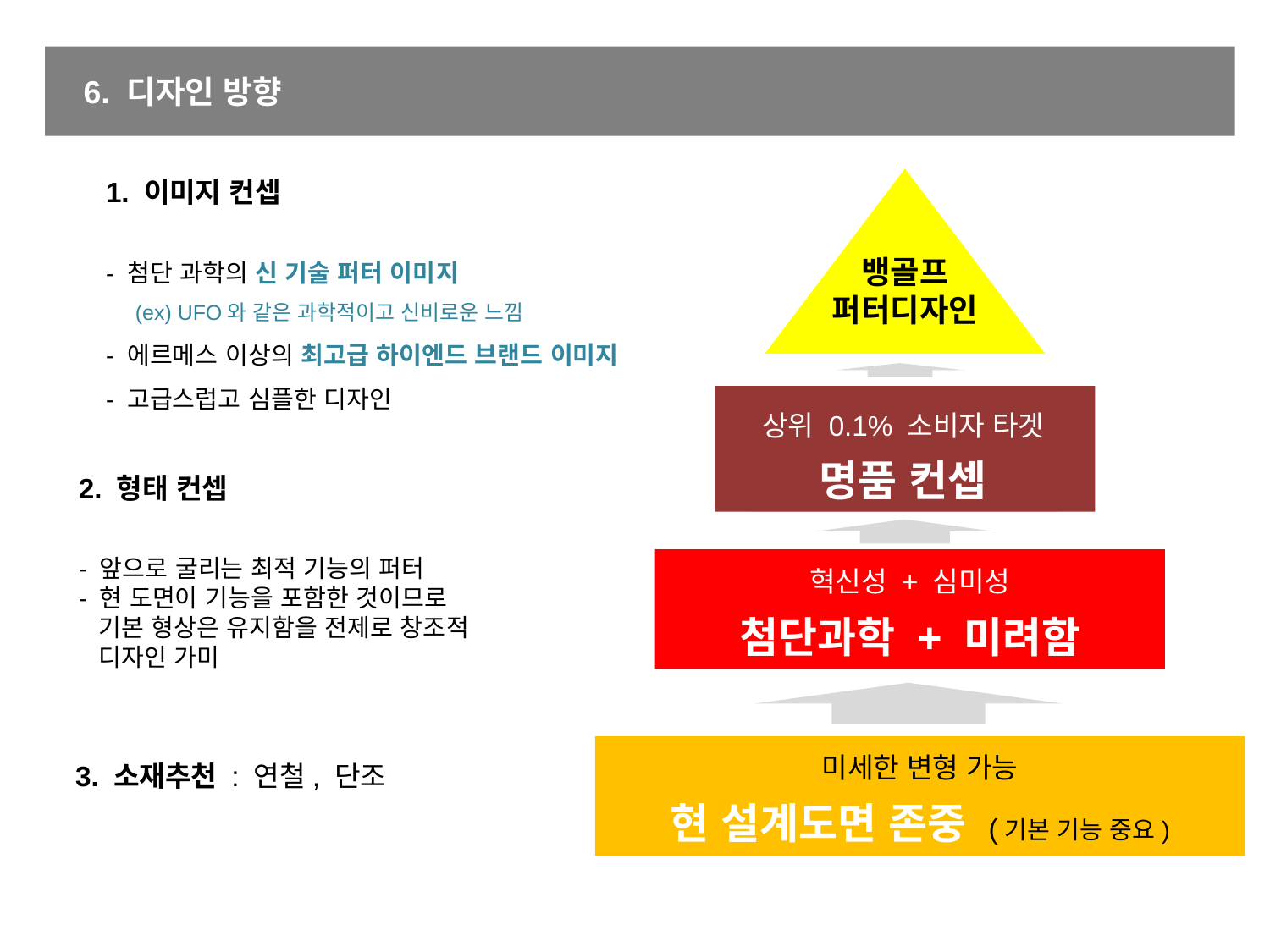

6. 디자인 방향
1. 이미지 컨셉

- 첨단 과학의 신 기술 퍼터 이미지
     (ex) UFO와 같은 과학적이고 신비로운 느낌
- 에르메스 이상의 최고급 하이엔드 브랜드 이미지
- 고급스럽고 심플한 디자인

뱅골프
퍼터디자인

상위 0.1% 소비자 타겟
명품 컨셉

혁신성 + 심미성
첨단과학 + 미려함

미세한 변형 가능
현 설계도면 존중 (기본 기능 중요)
2. 형태 컨셉

- 앞으로 굴리는 최적 기능의 퍼터
- 현 도면이 기능을 포함한 것이므로
  기본 형상은 유지함을 전제로 창조적
  디자인 가미
3. 소재추천 : 연철, 단조